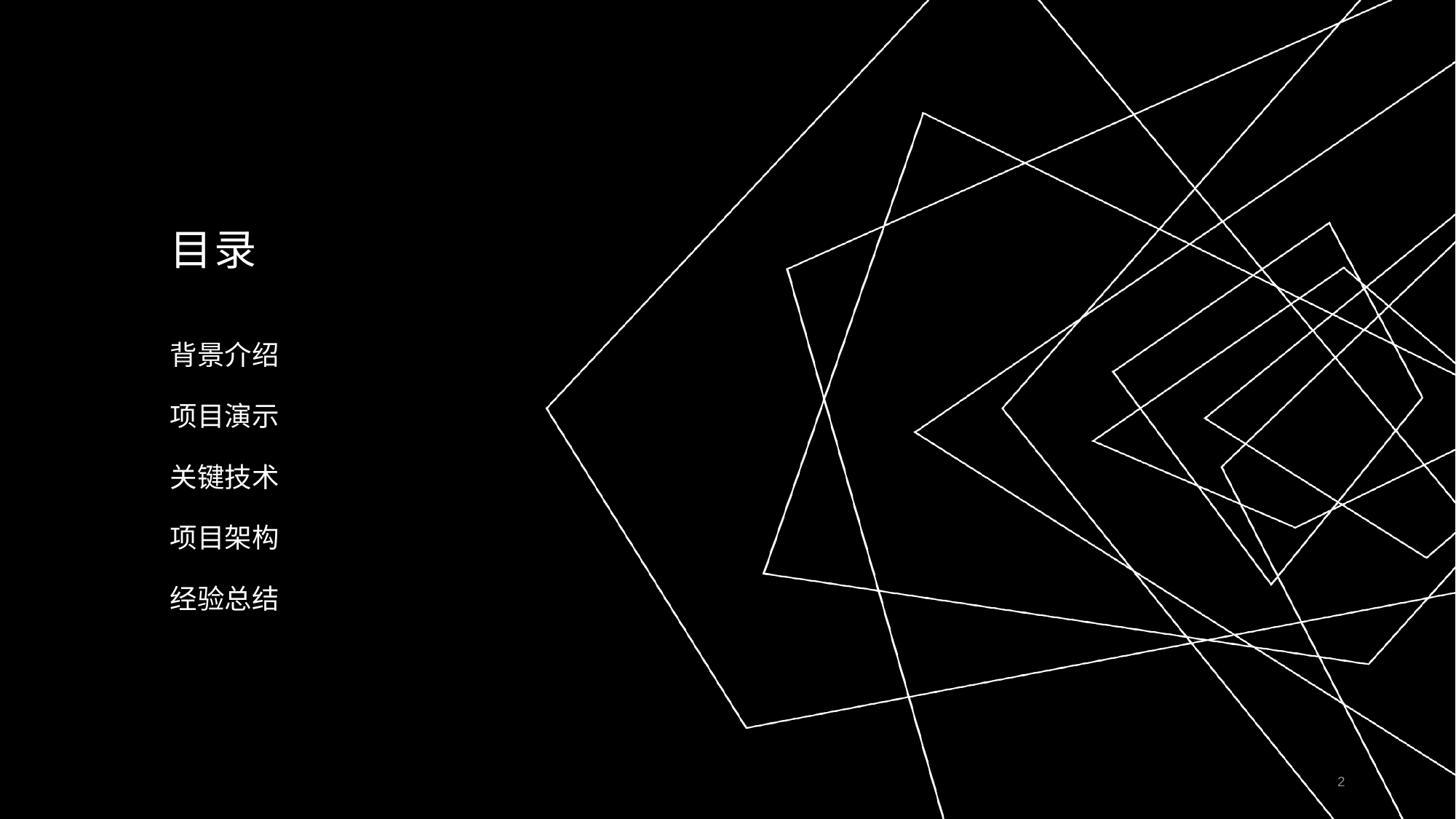

# 目录
背景介绍
项目演示
关键技术
项目架构
经验总结
2